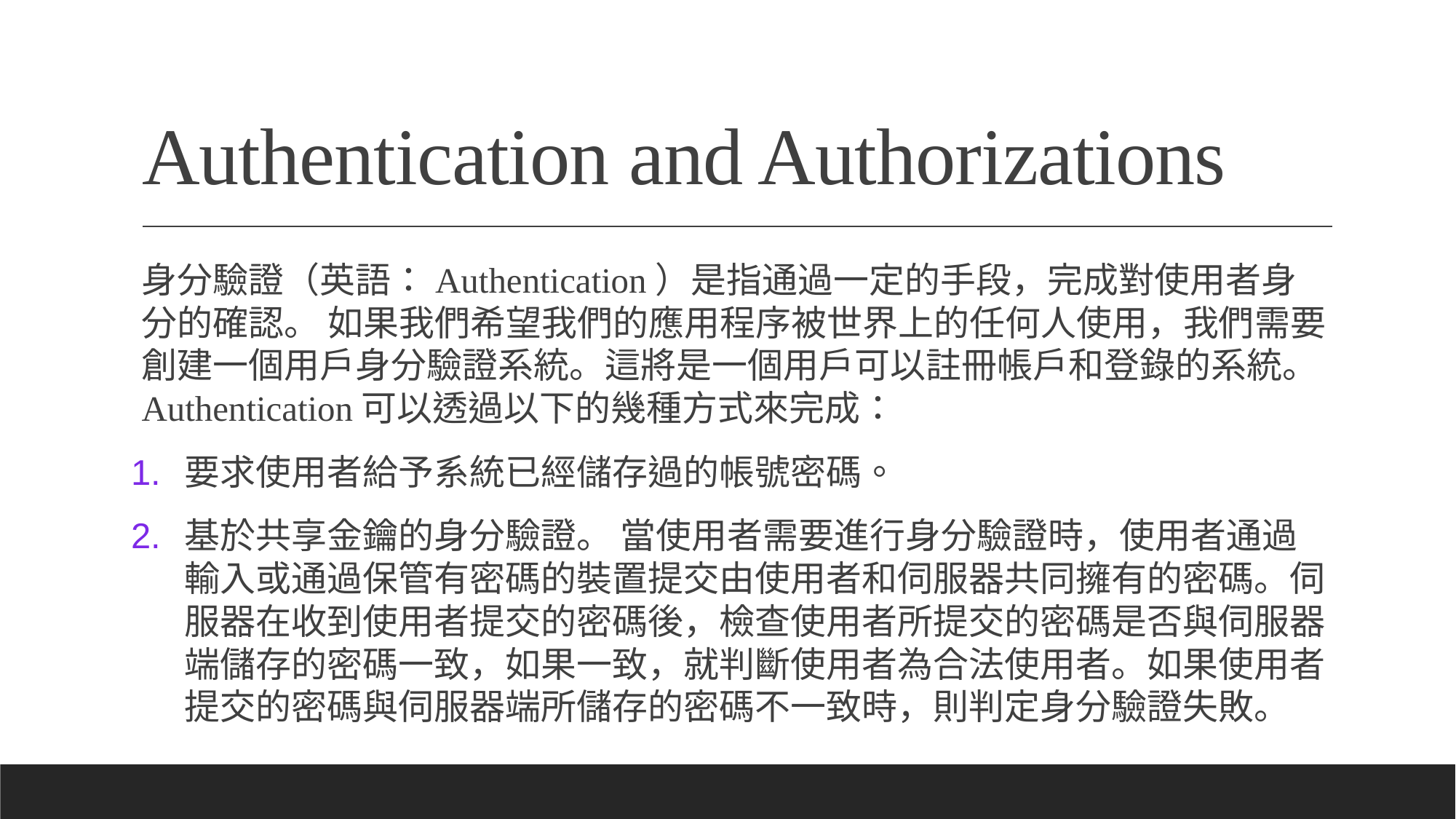

# Authentication and Authorizations
身分驗證（英語：Authentication）是指通過一定的手段，完成對使用者身分的確認。 如果我們希望我們的應用程序被世界上的任何人使用，我們需要創建一個用戶身分驗證系統。這將是一個用戶可以註冊帳戶和登錄的系統。 Authentication可以透過以下的幾種方式來完成：
要求使用者給予系統已經儲存過的帳號密碼。
基於共享金鑰的身分驗證。 當使用者需要進行身分驗證時，使用者通過輸入或通過保管有密碼的裝置提交由使用者和伺服器共同擁有的密碼。伺服器在收到使用者提交的密碼後，檢查使用者所提交的密碼是否與伺服器端儲存的密碼一致，如果一致，就判斷使用者為合法使用者。如果使用者提交的密碼與伺服器端所儲存的密碼不一致時，則判定身分驗證失敗。